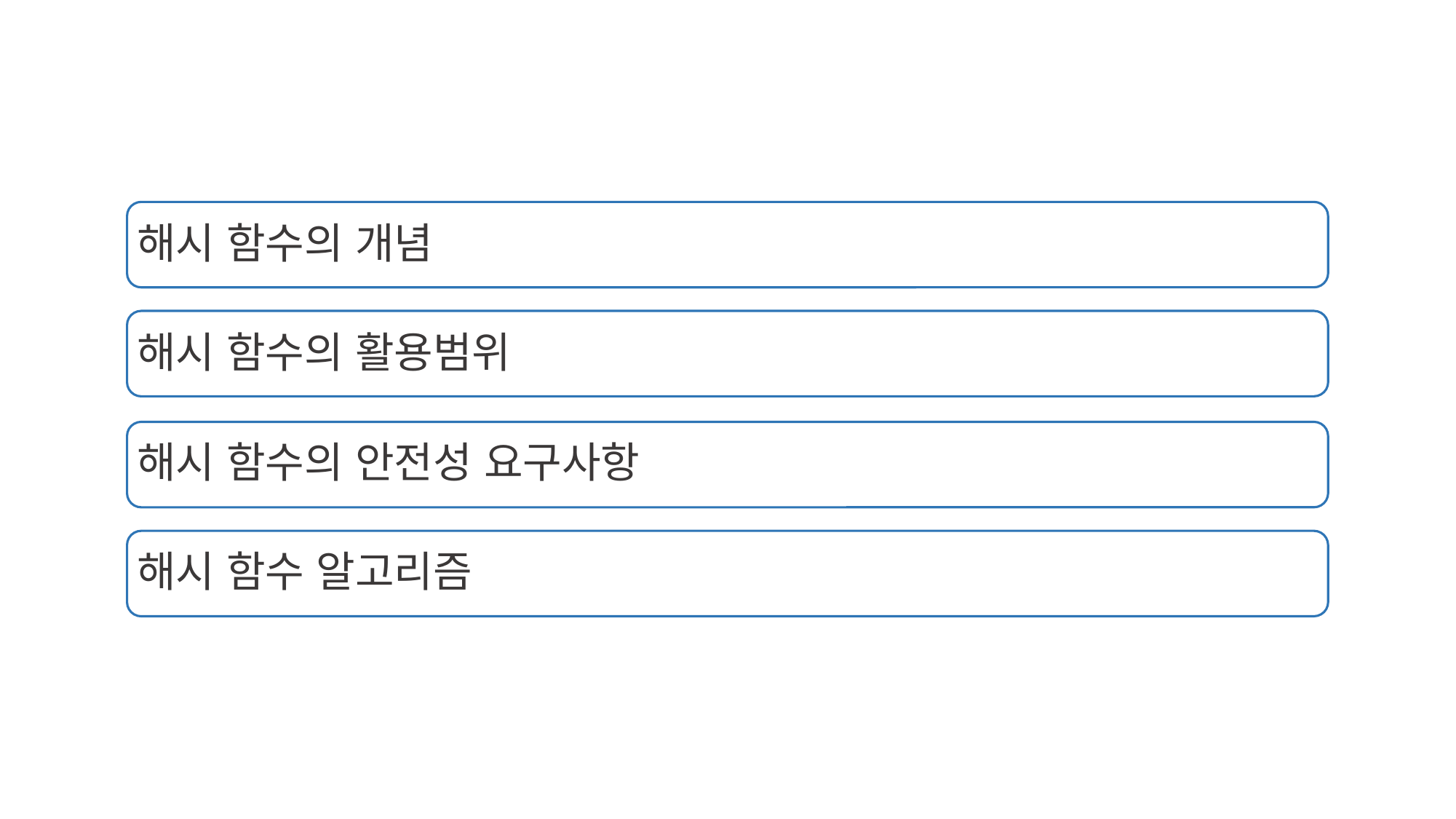

해시 함수의 개념
해시 함수의 활용범위
해시 함수의 안전성 요구사항
해시 함수 알고리즘